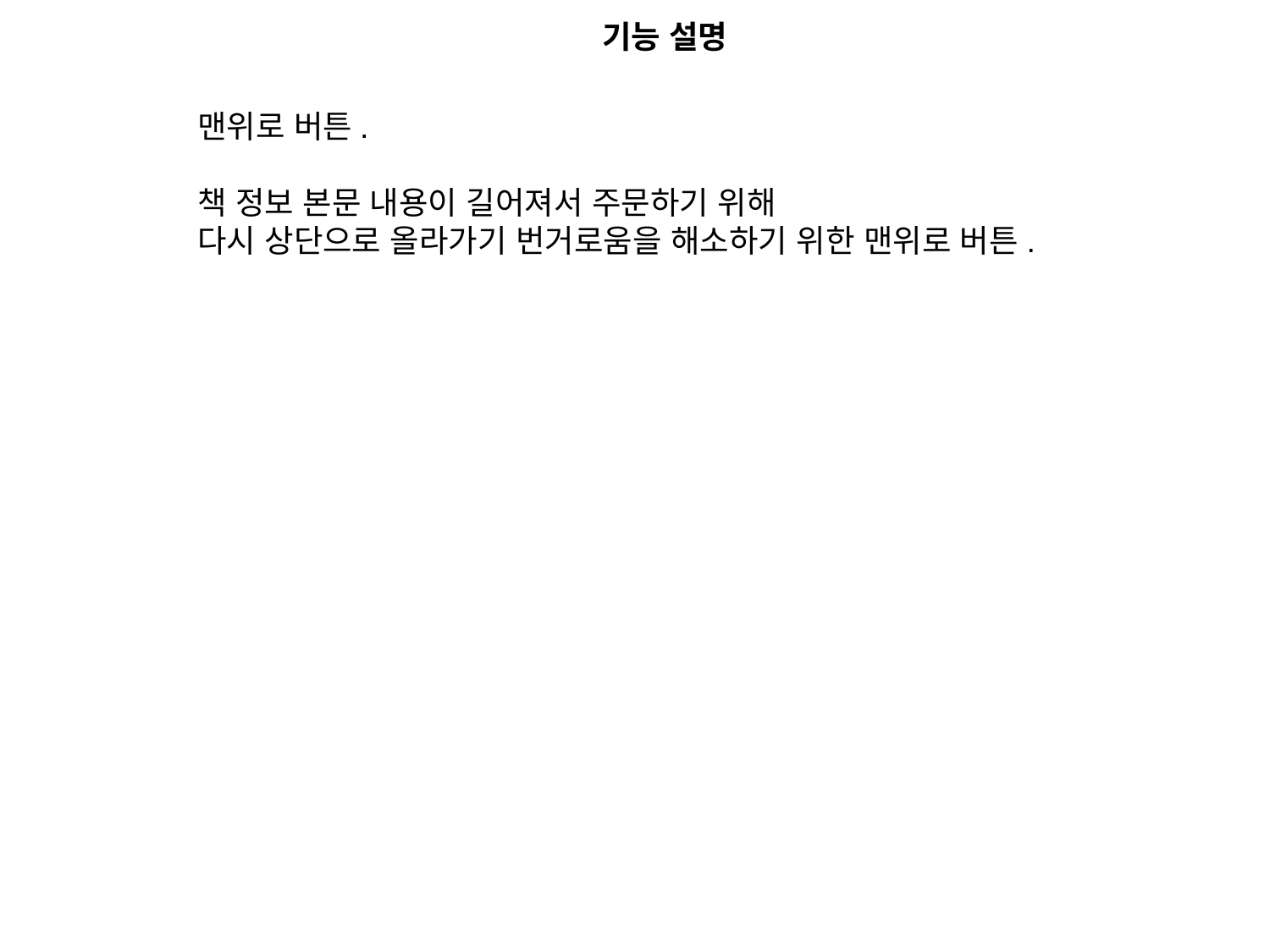

기능 설명
맨위로 버튼.

책 정보 본문 내용이 길어져서 주문하기 위해
다시 상단으로 올라가기 번거로움을 해소하기 위한 맨위로 버튼.